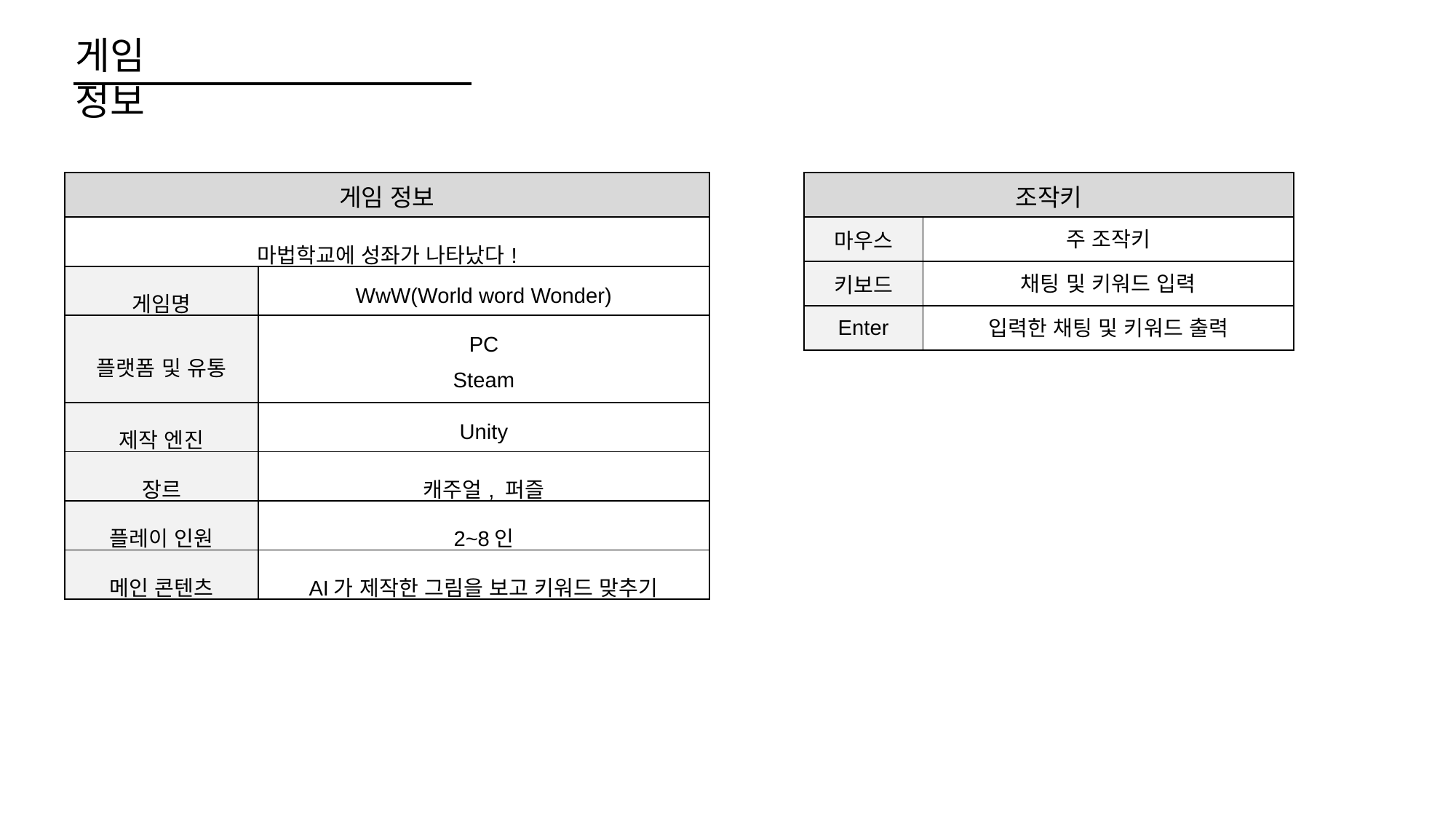

게임 정보
| 게임 정보 |  |
| --- | --- |
| 마법학교에 성좌가 나타났다! |  |
| 게임명 | WwW(World word Wonder) |
| 플랫폼 및 유통 | PC Steam |
| 제작 엔진 | Unity |
| 장르 | 캐주얼, 퍼즐 |
| 플레이 인원 | 2~8인 |
| 메인 콘텐츠 | AI가 제작한 그림을 보고 키워드 맞추기 |
| 조작키 |  |
| --- | --- |
| 마우스 | 주 조작키 |
| 키보드 | 채팅 및 키워드 입력 |
| Enter | 입력한 채팅 및 키워드 출력 |